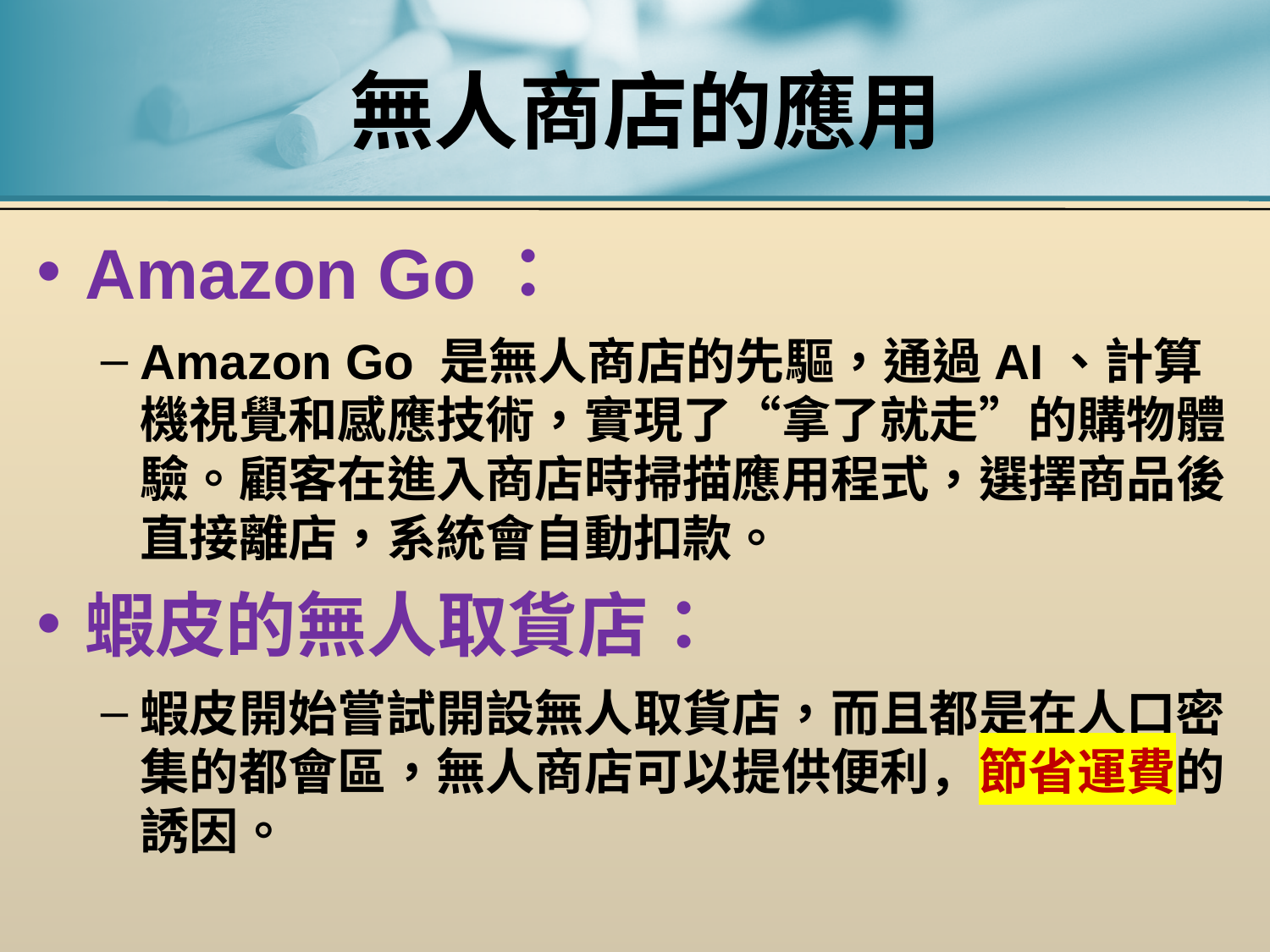

# 無人商店的應用
Amazon Go：
Amazon Go 是無人商店的先驅，通過AI、計算機視覺和感應技術，實現了“拿了就走”的購物體驗。顧客在進入商店時掃描應用程式，選擇商品後直接離店，系統會自動扣款。
蝦皮的無人取貨店：
蝦皮開始嘗試開設無人取貨店，而且都是在人口密集的都會區，無人商店可以提供便利，節省運費的誘因。